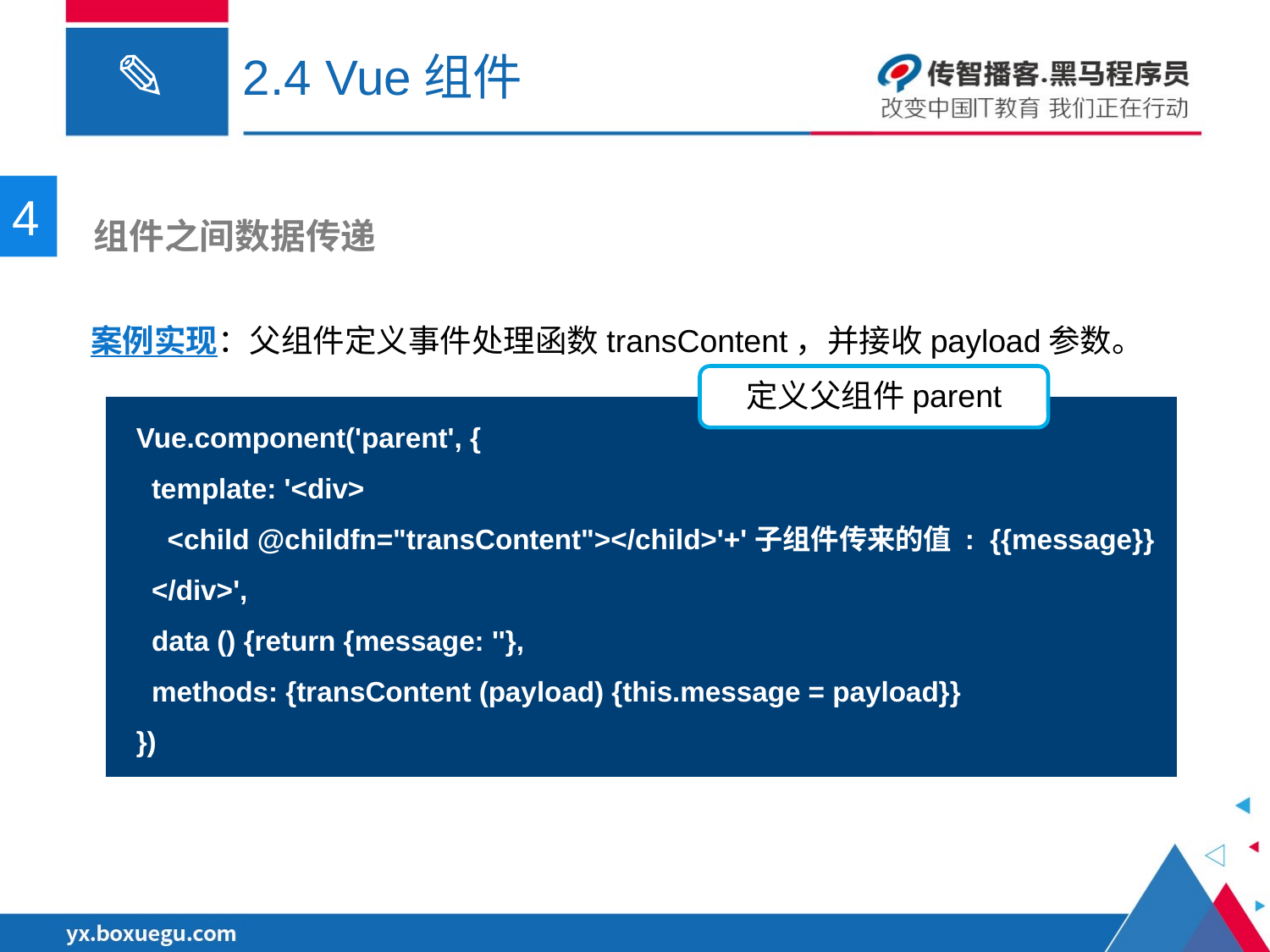

# 2.4 Vue组件

4
  组件之间数据传递
案例实现：父组件定义事件处理函数transContent，并接收payload参数。
定义父组件parent

Vue.component('parent', {
  template: '<div>
    <child @childfn="transContent"></child>'+'子组件传来的值 :  {{message}}
  </div>',
  data () {return {message: ''},
  methods: {transContent (payload) {this.message = payload}}
})